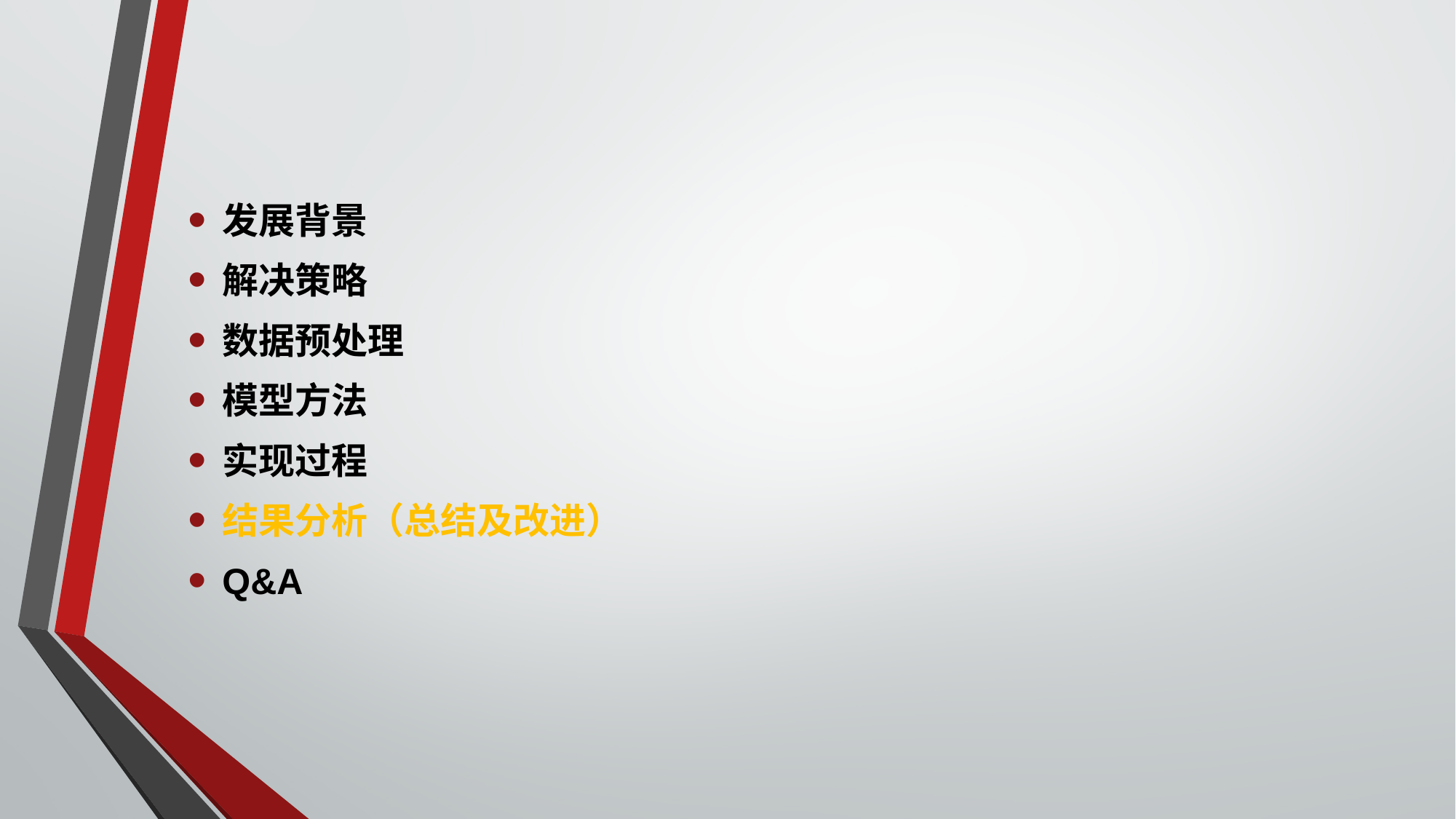

发展背景
解决策略
数据预处理
模型方法
实现过程
结果分析（总结及改进）
Q&A